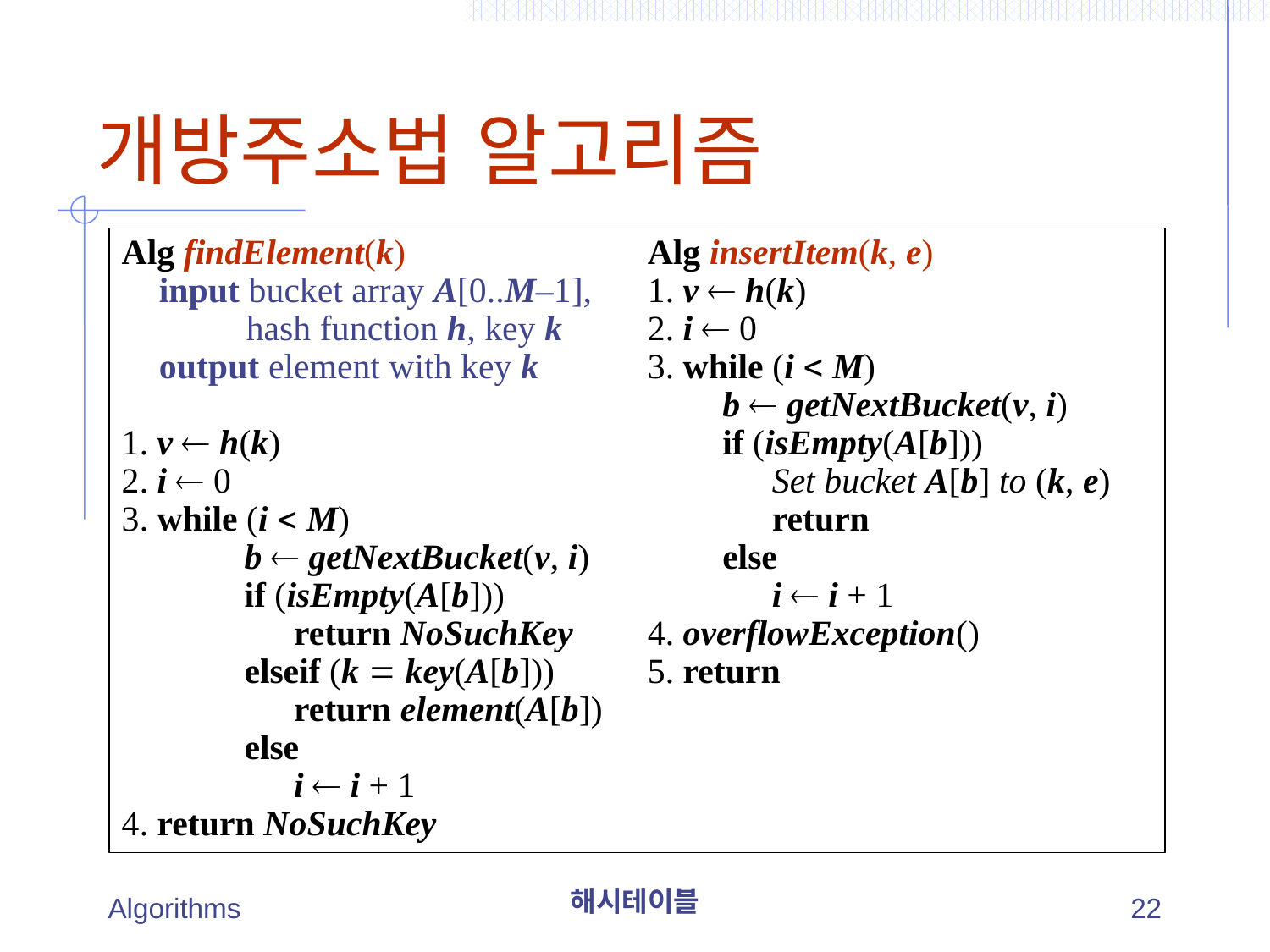

# 개방주소법 알고리즘

Alg findElement(k)
	input bucket array A[0..M–1], 			hash function h, key k
	output element with key k

1. v ← h(k)
2. i ← 0
3. while (i < M)
		b ← getNextBucket(v, i)
		if (isEmpty(A[b]))
			return NoSuchKey
		elseif (k = key(A[b]))
			return element(A[b])
		else
			i ← i + 1
4. return NoSuchKey
Alg insertItem(k, e)
1. v ← h(k)
2. i ← 0
3. while (i < M)
		b ← getNextBucket(v, i)
		if (isEmpty(A[b]))
			Set bucket A[b] to (k, e)
			return
		else
			i ← i + 1
4. overflowException()
5. return
Algorithms
해시테이블
22